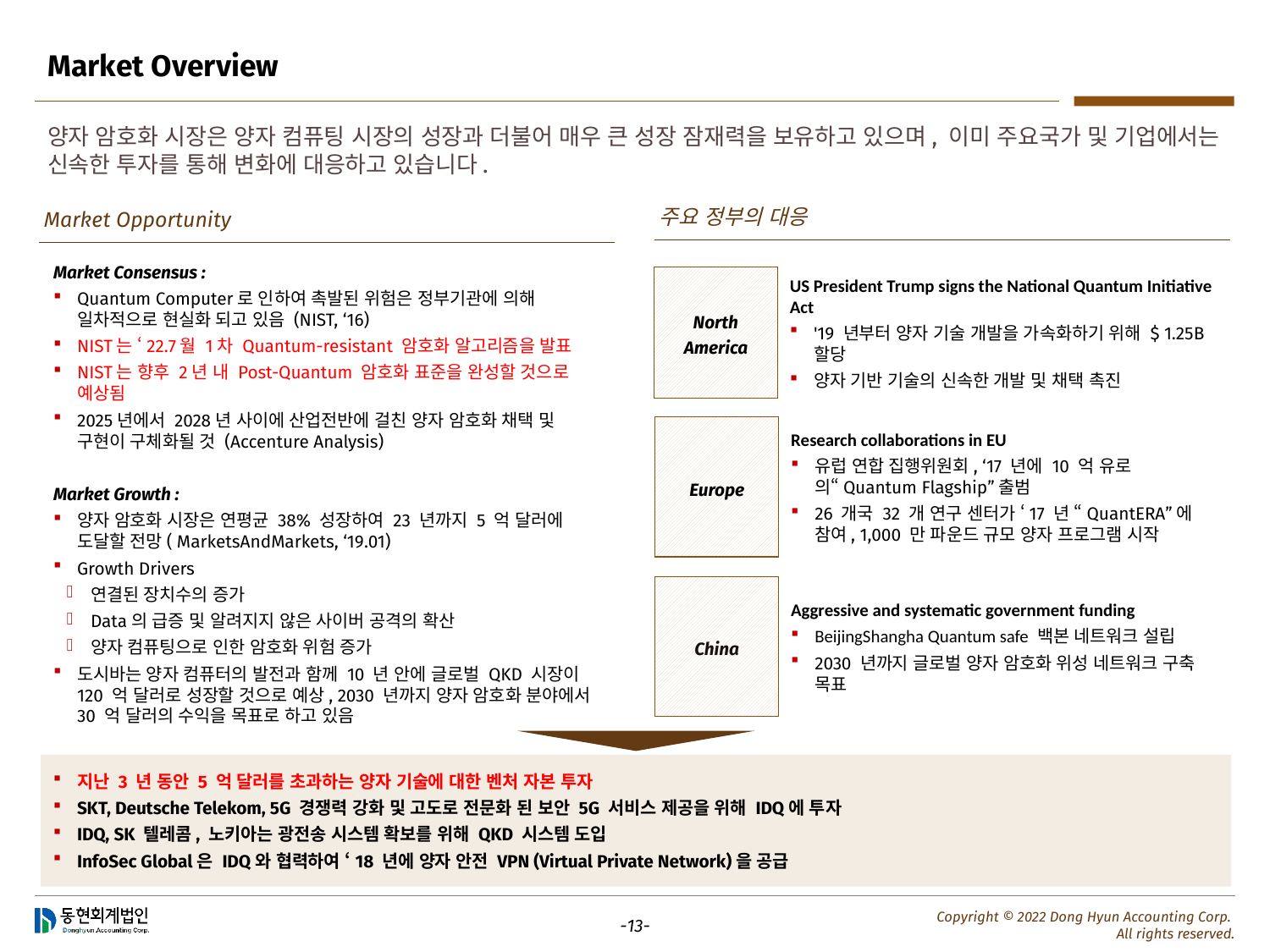

# Market Overview
양자 암호화 시장은 양자 컴퓨팅 시장의 성장과 더불어 매우 큰 성장 잠재력을 보유하고 있으며, 이미 주요국가 및 기업에서는 신속한 투자를 통해 변화에 대응하고 있습니다.
주요 정부의 대응
Market Opportunity
Market Consensus :
Quantum Computer로 인하여 촉발된 위험은 정부기관에 의해 일차적으로 현실화 되고 있음 (NIST, ‘16)
NIST는 ‘22.7월 1차 Quantum-resistant 암호화 알고리즘을 발표
NIST는 향후 2년 내 Post-Quantum 암호화 표준을 완성할 것으로 예상됨
2025년에서 2028년 사이에 산업전반에 걸친 양자 암호화 채택 및 구현이 구체화될 것 (Accenture Analysis)

Market Growth :
양자 암호화 시장은 연평균 38% 성장하여 23 년까지 5 억 달러에 도달할 전망( MarketsAndMarkets, ‘19.01)
Growth Drivers
연결된 장치수의 증가
Data의 급증 및 알려지지 않은 사이버 공격의 확산
양자 컴퓨팅으로 인한 암호화 위험 증가
도시바는 양자 컴퓨터의 발전과 함께 10 년 안에 글로벌 QKD 시장이 120 억 달러로 성장할 것으로 예상, 2030 년까지 양자 암호화 분야에서 30 억 달러의 수익을 목표로 하고 있음
US President Trump signs the National Quantum Initiative Act
'19 년부터 양자 기술 개발을 가속화하기 위해 $ 1.25B 할당
양자 기반 기술의 신속한 개발 및 채택 촉진
North America
Europe
Research collaborations in EU
유럽 연합 집행위원회, ‘17 년에 10 억 유로의“Quantum Flagship”출범
26 개국 32 개 연구 센터가 ‘17 년 “QuantERA”에 참여, 1,000 만 파운드 규모 양자 프로그램 시작
China
Aggressive and systematic government funding
BeijingShangha Quantum safe 백본 네트워크 설립
2030 년까지 글로벌 양자 암호화 위성 네트워크 구축 목표

지난 3 년 동안 5 억 달러를 초과하는 양자 기술에 대한 벤처 자본 투자
SKT, Deutsche Telekom, 5G 경쟁력 강화 및 고도로 전문화 된 보안 5G 서비스 제공을 위해 IDQ에 투자
IDQ, SK 텔레콤, 노키아는 광전송 시스템 확보를 위해 QKD 시스템 도입
InfoSec Global은 IDQ와 협력하여 ‘18 년에 양자 안전 VPN (Virtual Private Network)을 공급